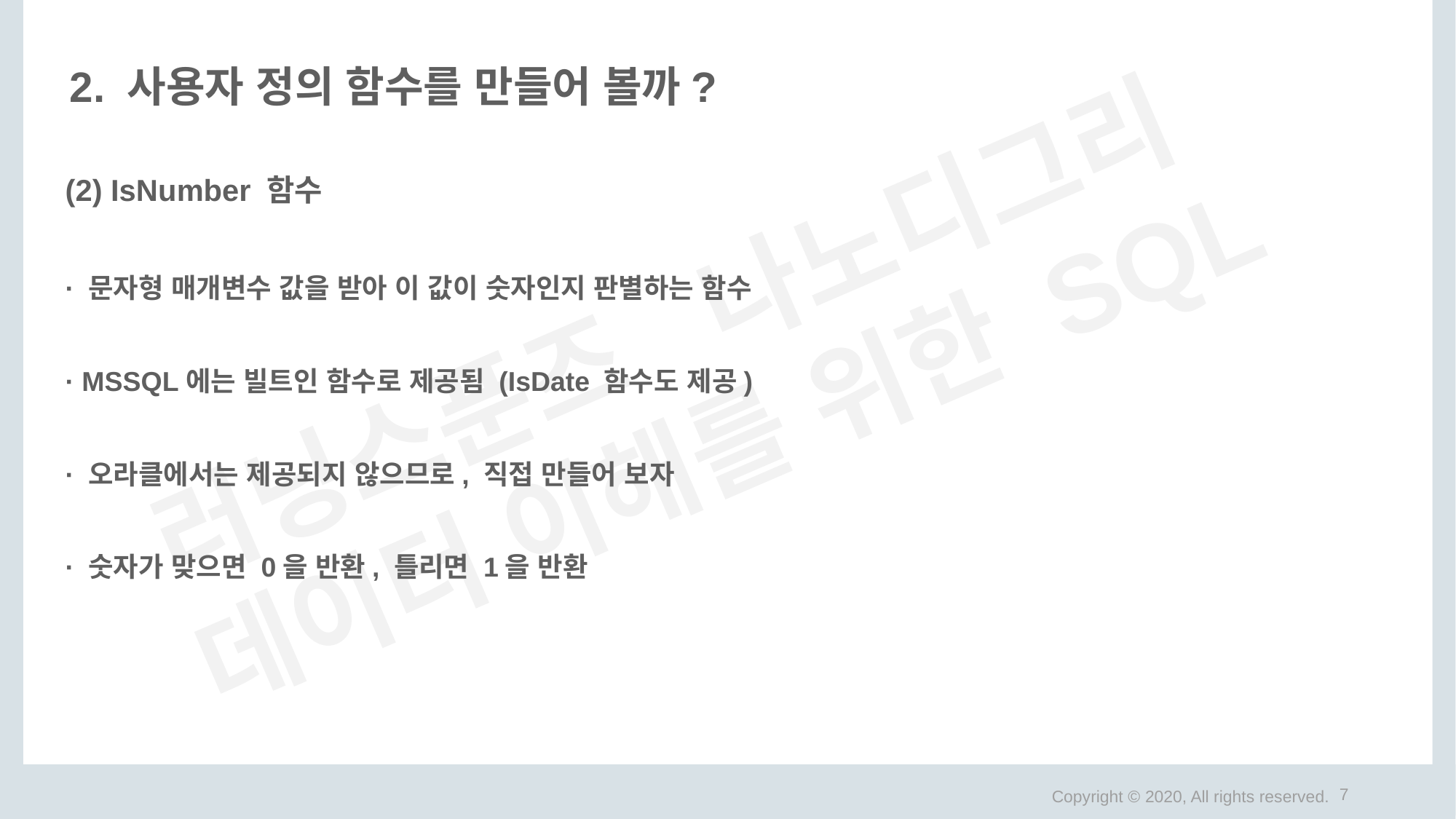

# 2. 사용자 정의 함수를 만들어 볼까?
(2) IsNumber 함수

· 문자형 매개변수 값을 받아 이 값이 숫자인지 판별하는 함수

· MSSQL에는 빌트인 함수로 제공됨 (IsDate 함수도 제공)

· 오라클에서는 제공되지 않으므로, 직접 만들어 보자

· 숫자가 맞으면 0을 반환, 틀리면 1을 반환